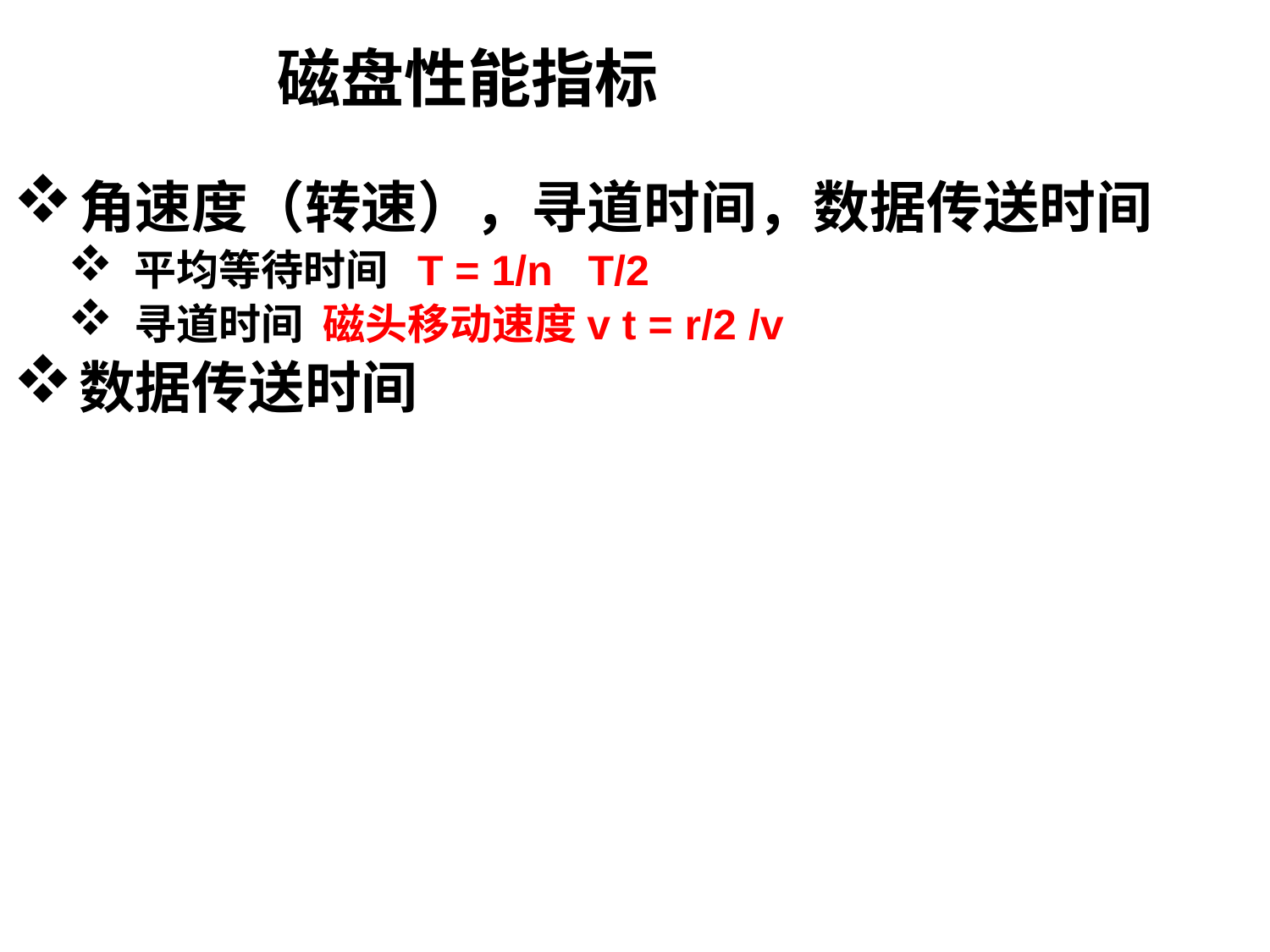

# 磁盘性能指标

角速度（转速），寻道时间，数据传送时间
平均等待时间  T = 1/n   T/2
寻道时间  磁头移动速度v t = r/2 /v
数据传送时间